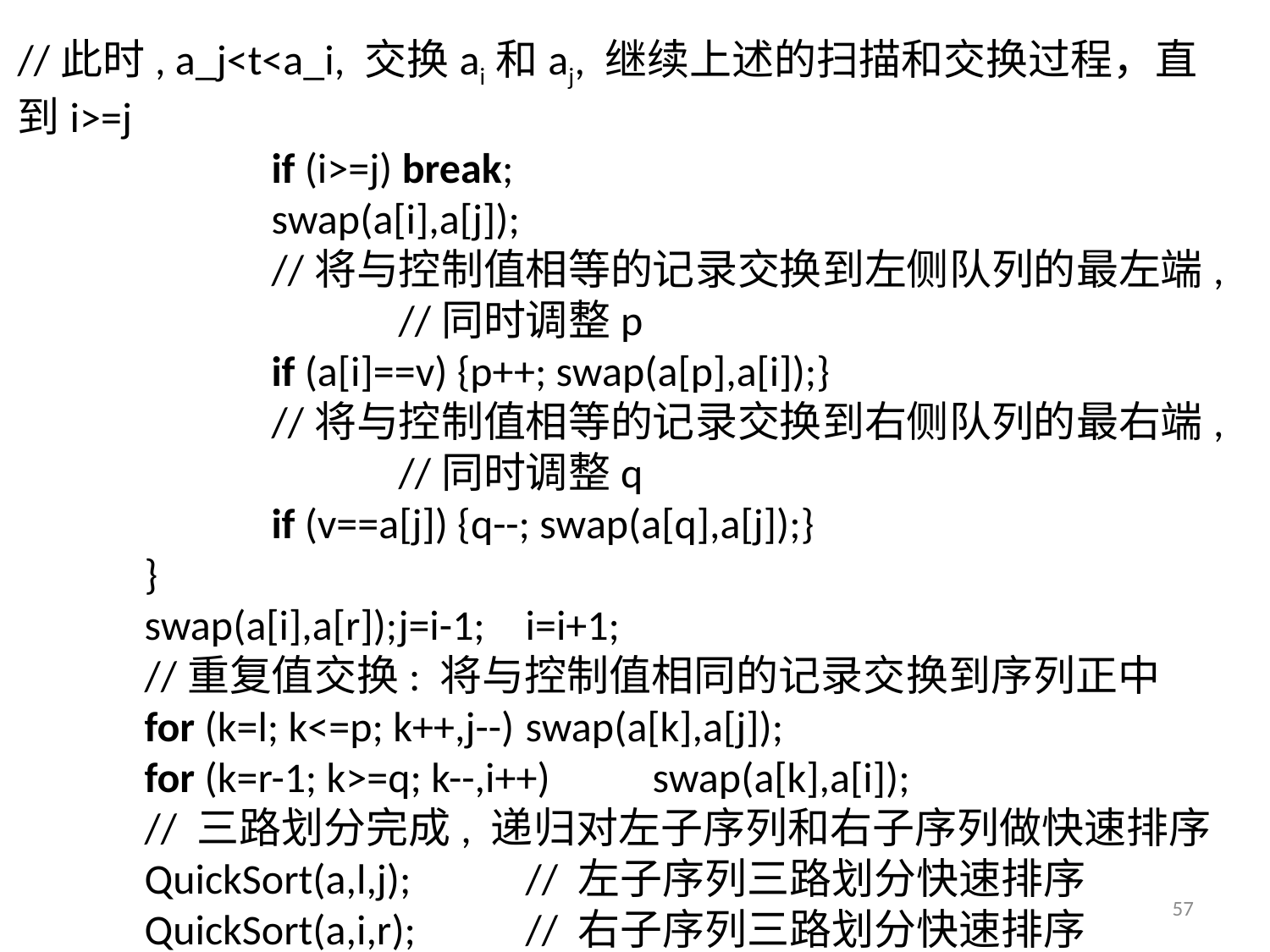

//此时, a_j<t<a_i, 交换ai和aj, 继续上述的扫描和交换过程，直到i>=j
		if (i>=j) break;
		swap(a[i],a[j]);
		//将与控制值相等的记录交换到左侧队列的最左端, 			//同时调整p
		if (a[i]==v) {p++; swap(a[p],a[i]);}
		//将与控制值相等的记录交换到右侧队列的最右端, 			//同时调整q
		if (v==a[j]) {q--; swap(a[q],a[j]);}
	}
	swap(a[i],a[r]);	j=i-1;	i=i+1;
  	//重复值交换: 将与控制值相同的记录交换到序列正中
	for (k=l; k<=p; k++,j--)	swap(a[k],a[j]);
	for (k=r-1; k>=q; k--,i++)	swap(a[k],a[i]);
  	// 三路划分完成, 递归对左子序列和右子序列做快速排序
	QuickSort(a,l,j);	// 左子序列三路划分快速排序
	QuickSort(a,i,r);	// 右子序列三路划分快速排序
}
57